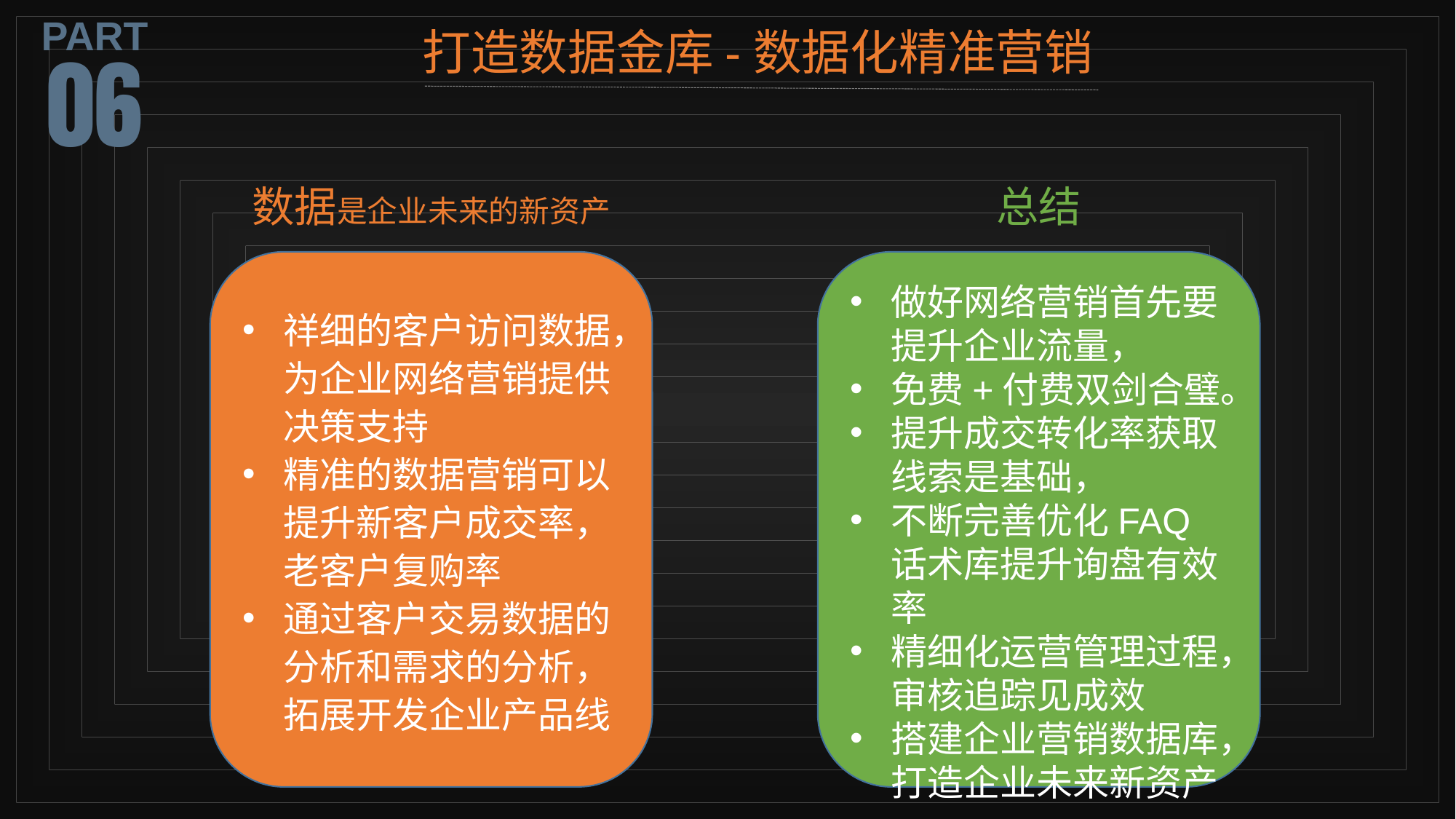

PART
打造数据金库-数据化精准营销
06
数据是企业未来的新资产
总结
祥细的客户访问数据，为企业网络营销提供决策支持
精准的数据营销可以提升新客户成交率，老客户复购率
通过客户交易数据的分析和需求的分析，拓展开发企业产品线

做好网络营销首先要提升企业流量，
免费+付费双剑合璧。
提升成交转化率获取线索是基础，
不断完善优化FAQ话术库提升询盘有效率
精细化运营管理过程，审核追踪见成效
搭建企业营销数据库，打造企业未来新资产